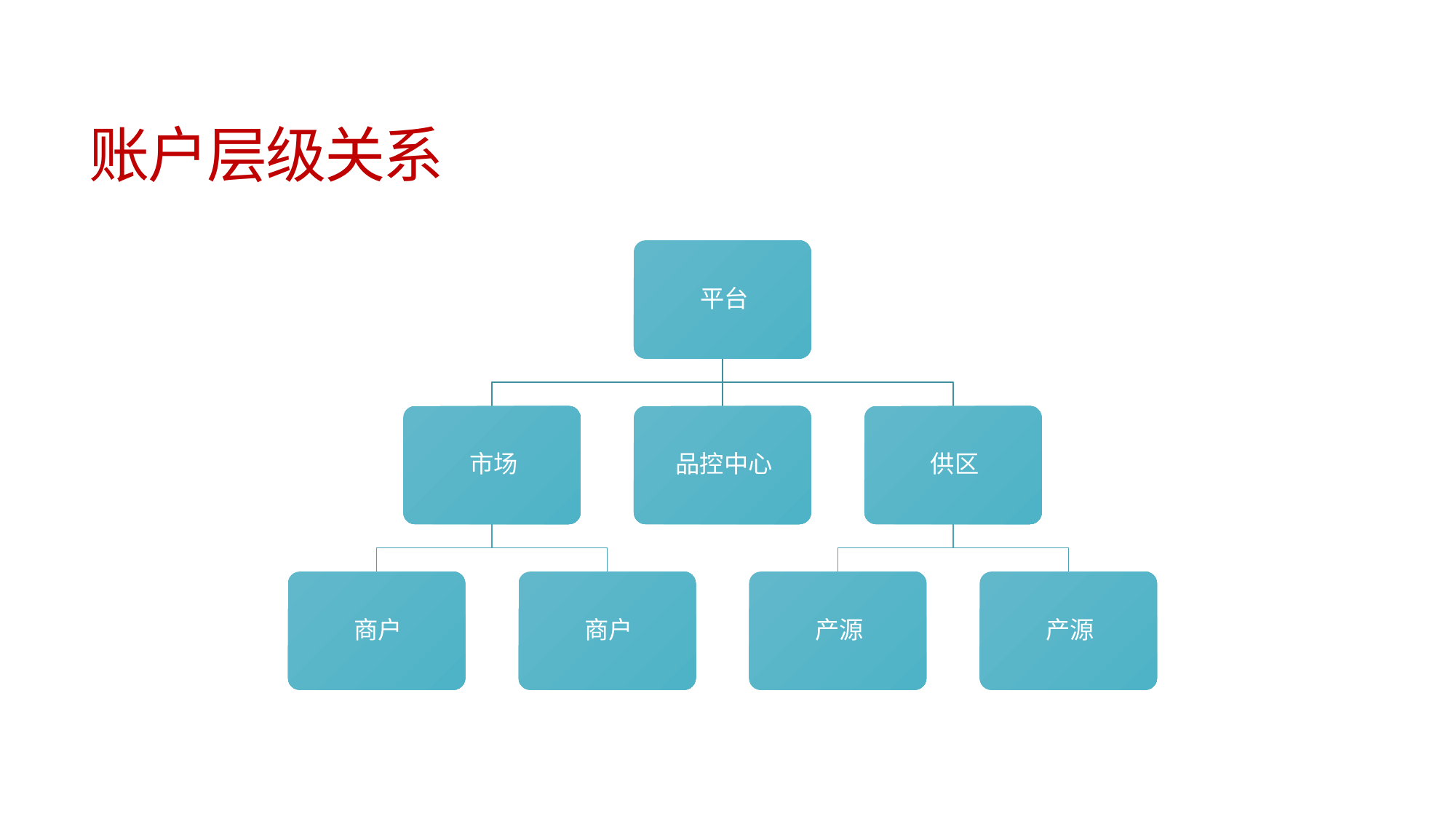

# 账户层级关系
平台
市场
商户
商户
品控中心
供区
产源
产源